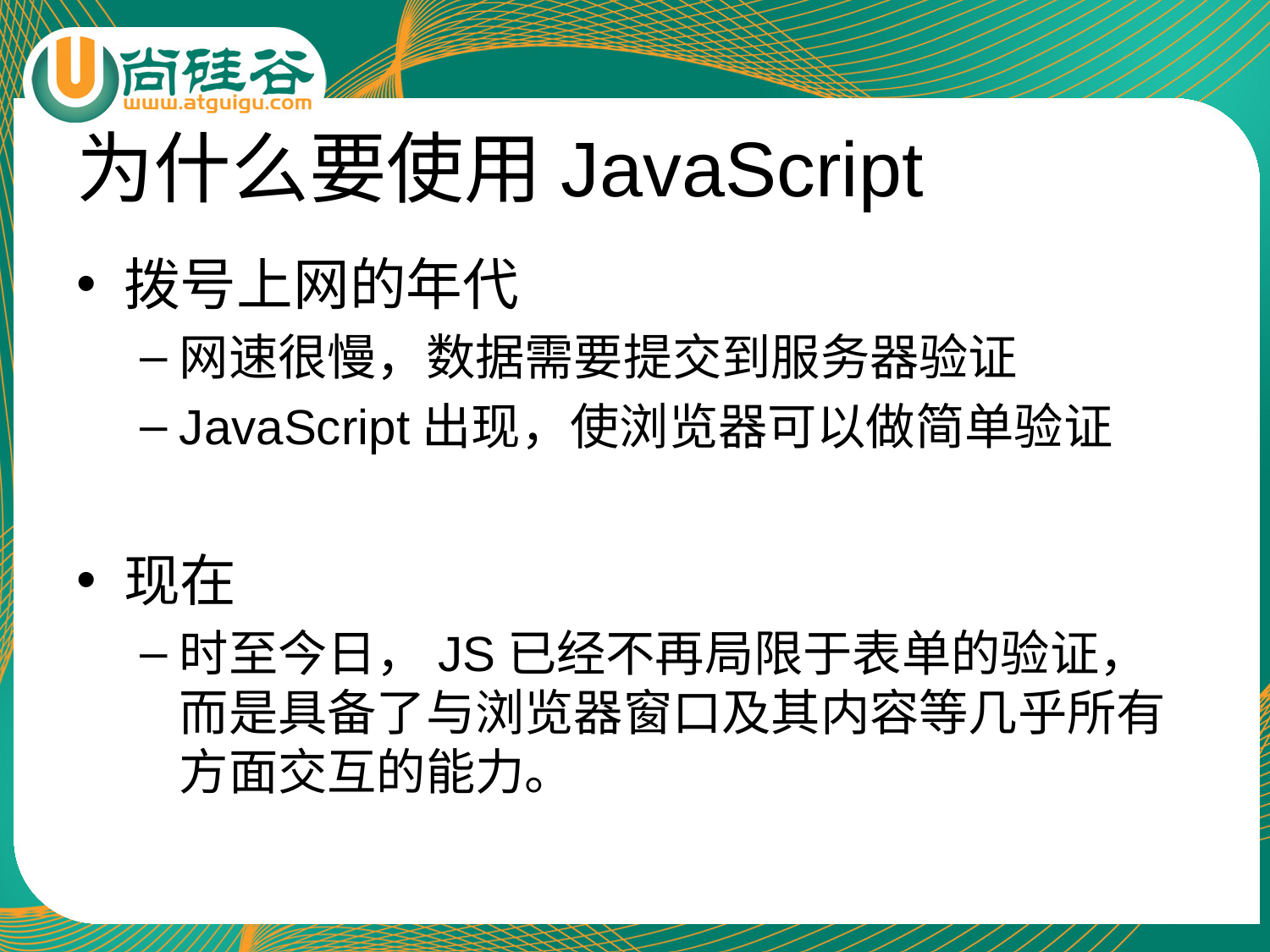

# 为什么要使用JavaScript
拨号上网的年代
网速很慢，数据需要提交到服务器验证
JavaScript出现，使浏览器可以做简单验证

现在
时至今日，JS已经不再局限于表单的验证，而是具备了与浏览器窗口及其内容等几乎所有方面交互的能力。